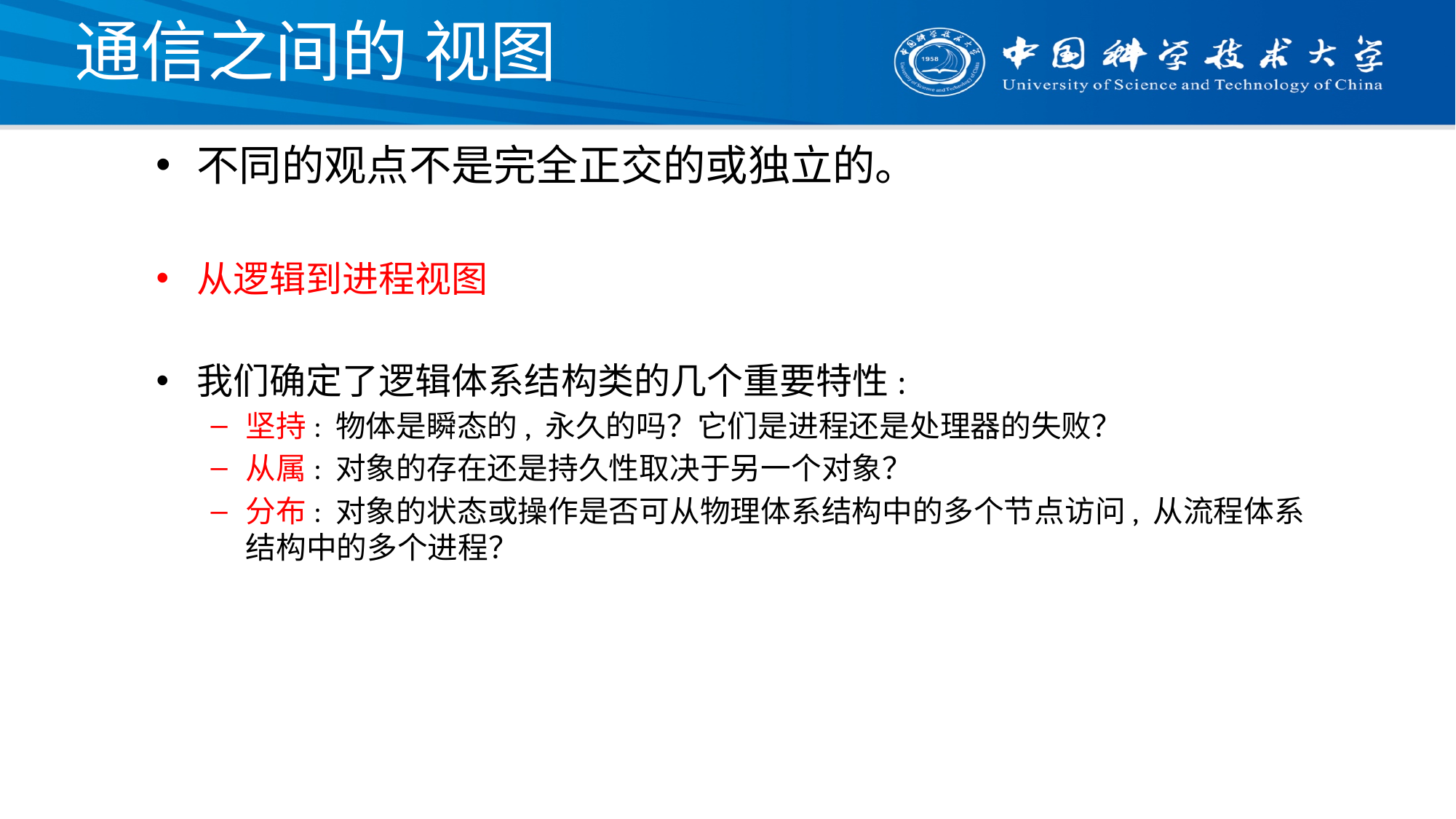

# 通信之间的 视图
不同的观点不是完全正交的或独立的。

从逻辑到进程视图

我们确定了逻辑体系结构类的几个重要特性:
坚持: 物体是瞬态的, 永久的吗？它们是进程还是处理器的失败？
从属: 对象的存在还是持久性取决于另一个对象？
分布: 对象的状态或操作是否可从物理体系结构中的多个节点访问, 从流程体系结构中的多个进程？